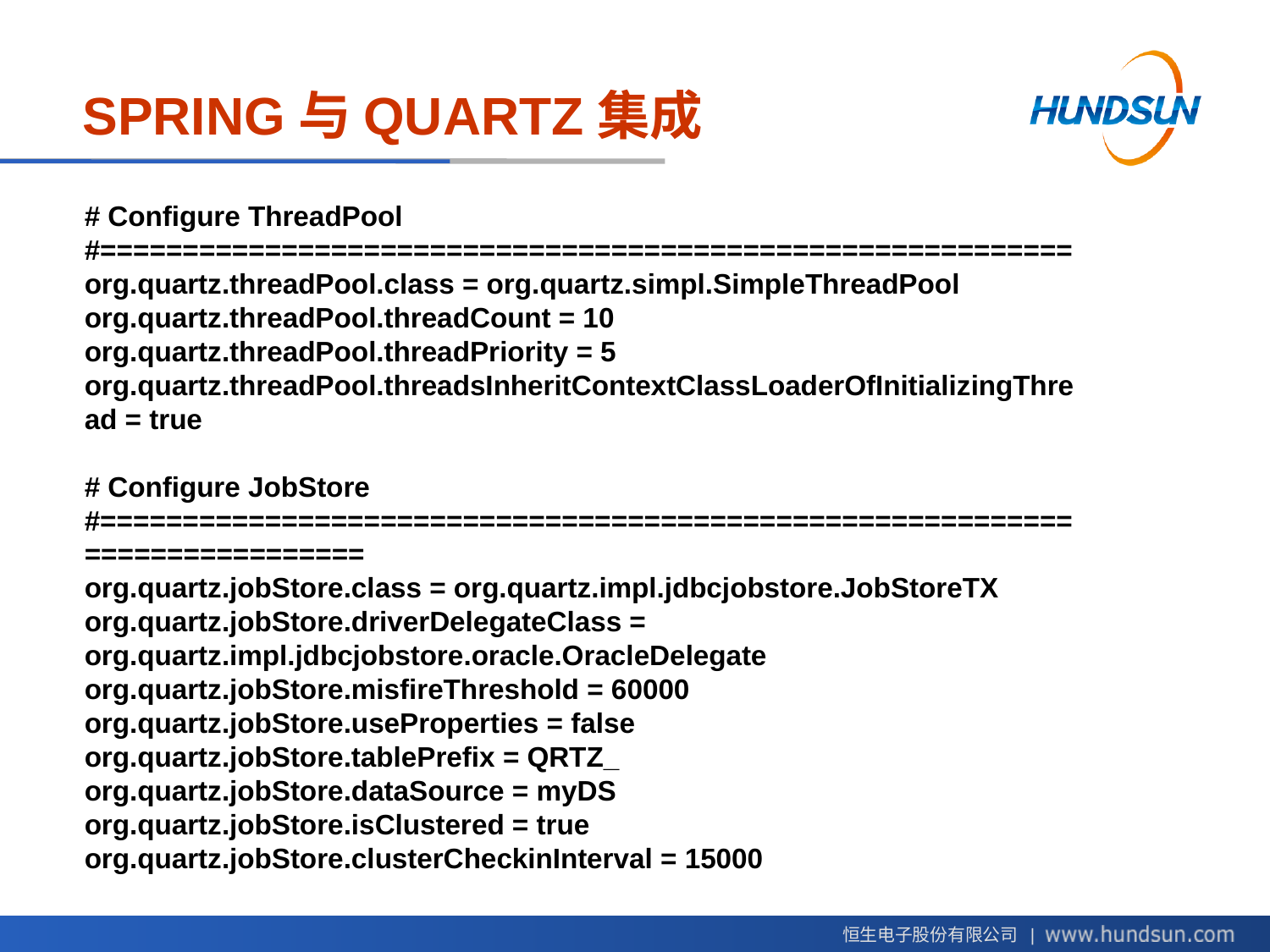

# SPRING与QUARTZ集成
# Configure ThreadPool
#===========================================================
org.quartz.threadPool.class = org.quartz.simpl.SimpleThreadPool
org.quartz.threadPool.threadCount = 10
org.quartz.threadPool.threadPriority = 5
org.quartz.threadPool.threadsInheritContextClassLoaderOfInitializingThread = true

# Configure JobStore
#============================================================================
org.quartz.jobStore.class = org.quartz.impl.jdbcjobstore.JobStoreTX
org.quartz.jobStore.driverDelegateClass = org.quartz.impl.jdbcjobstore.oracle.OracleDelegate
org.quartz.jobStore.misfireThreshold = 60000
org.quartz.jobStore.useProperties = false
org.quartz.jobStore.tablePrefix = QRTZ_
org.quartz.jobStore.dataSource = myDS
org.quartz.jobStore.isClustered = true
org.quartz.jobStore.clusterCheckinInterval = 15000